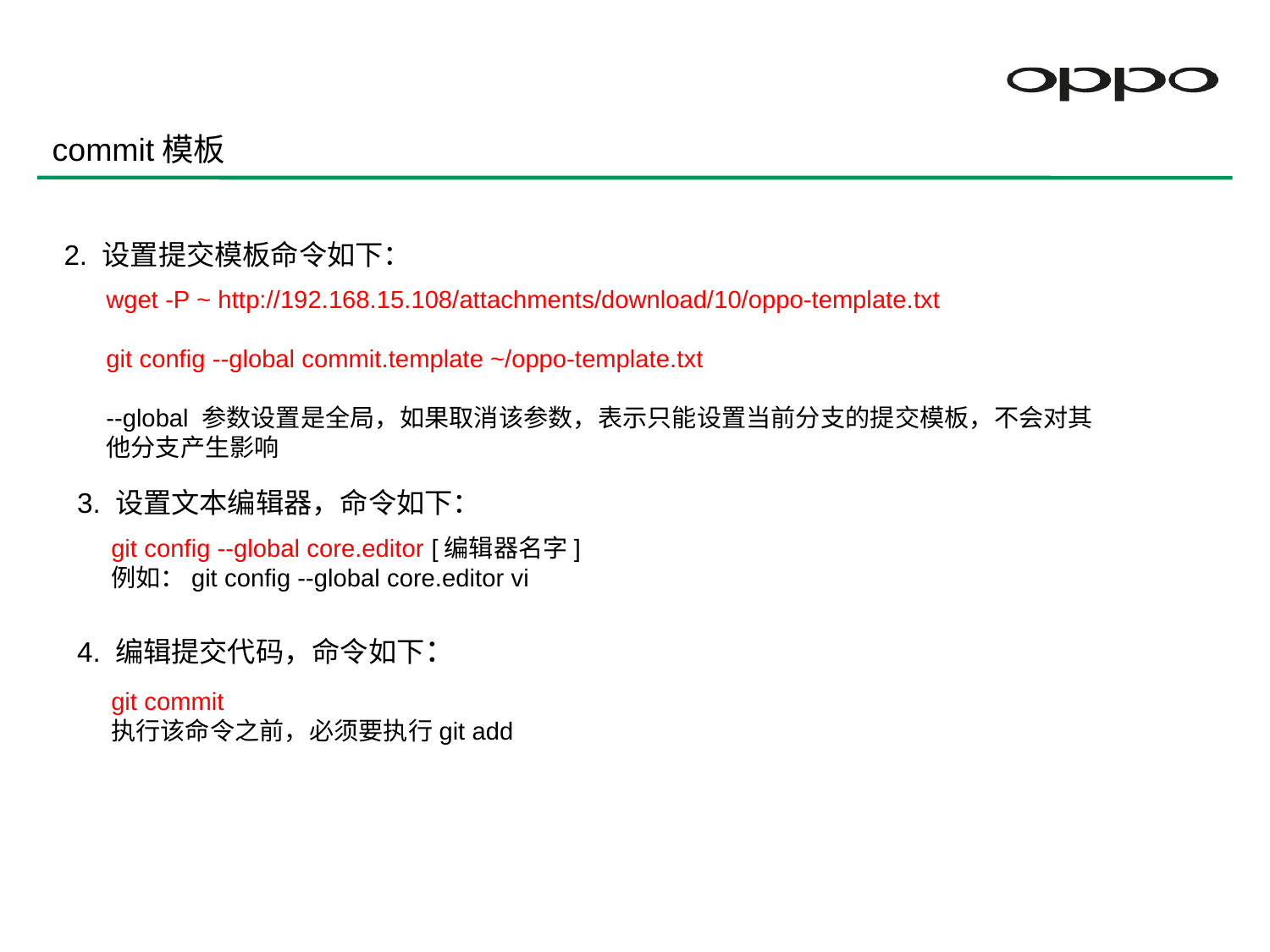

commit模板

2. 设置提交模板命令如下：
wget -P ~ http://192.168.15.108/attachments/download/10/oppo-template.txt

git config --global commit.template ~/oppo-template.txt

--global 参数设置是全局，如果取消该参数，表示只能设置当前分支的提交模板，不会对其他分支产生影响
3. 设置文本编辑器，命令如下：
git config --global core.editor [编辑器名字]
例如：git config --global core.editor vi
4. 编辑提交代码，命令如下：
git commit
执行该命令之前，必须要执行git add